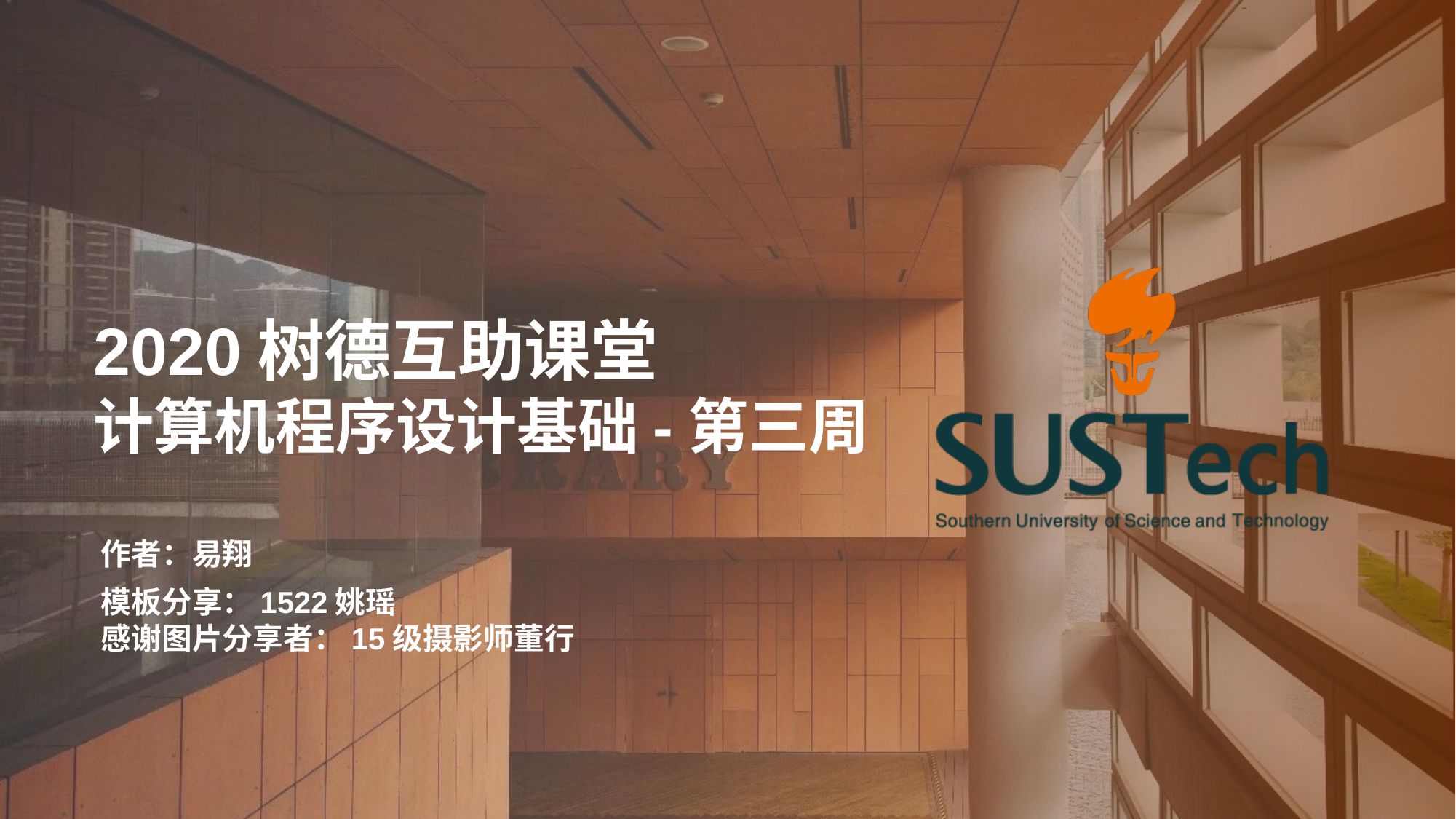

2020树德互助课堂
计算机程序设计基础-第三周
作者：易翔
模板分享：1522姚瑶
感谢图片分享者：15级摄影师董行